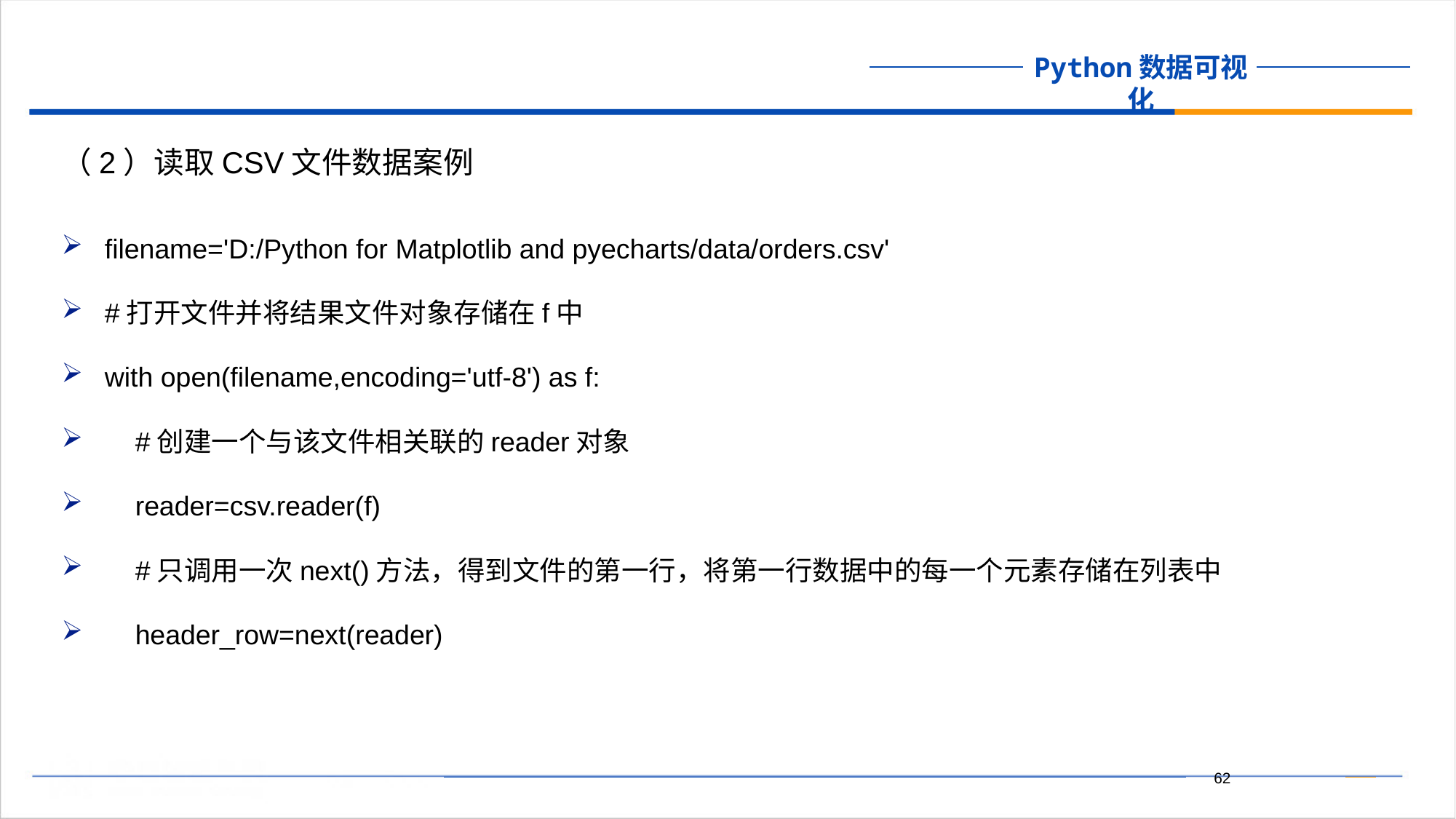

（2）读取CSV文件数据案例
filename='D:/Python for Matplotlib and pyecharts/data/orders.csv'
#打开文件并将结果文件对象存储在f中
with open(filename,encoding='utf-8') as f:
    #创建一个与该文件相关联的reader对象
    reader=csv.reader(f)
    #只调用一次next()方法，得到文件的第一行，将第一行数据中的每一个元素存储在列表中
    header_row=next(reader)